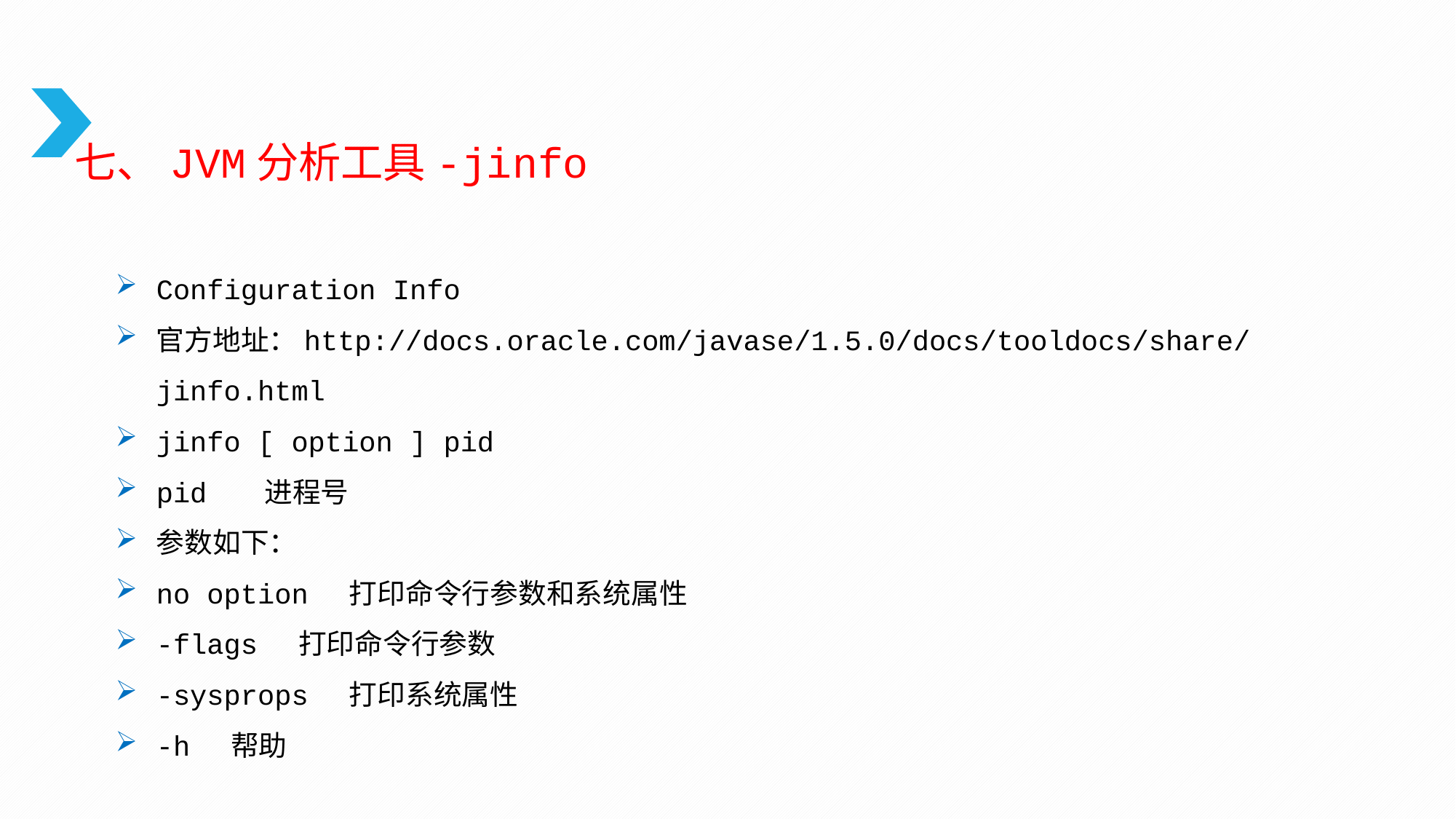

七、JVM分析工具-jinfo
Configuration Info
官方地址：http://docs.oracle.com/javase/1.5.0/docs/tooldocs/share/jinfo.html
jinfo [ option ] pid
pid   进程号
参数如下：
no option  打印命令行参数和系统属性
-flags  打印命令行参数
-sysprops  打印系统属性
-h  帮助